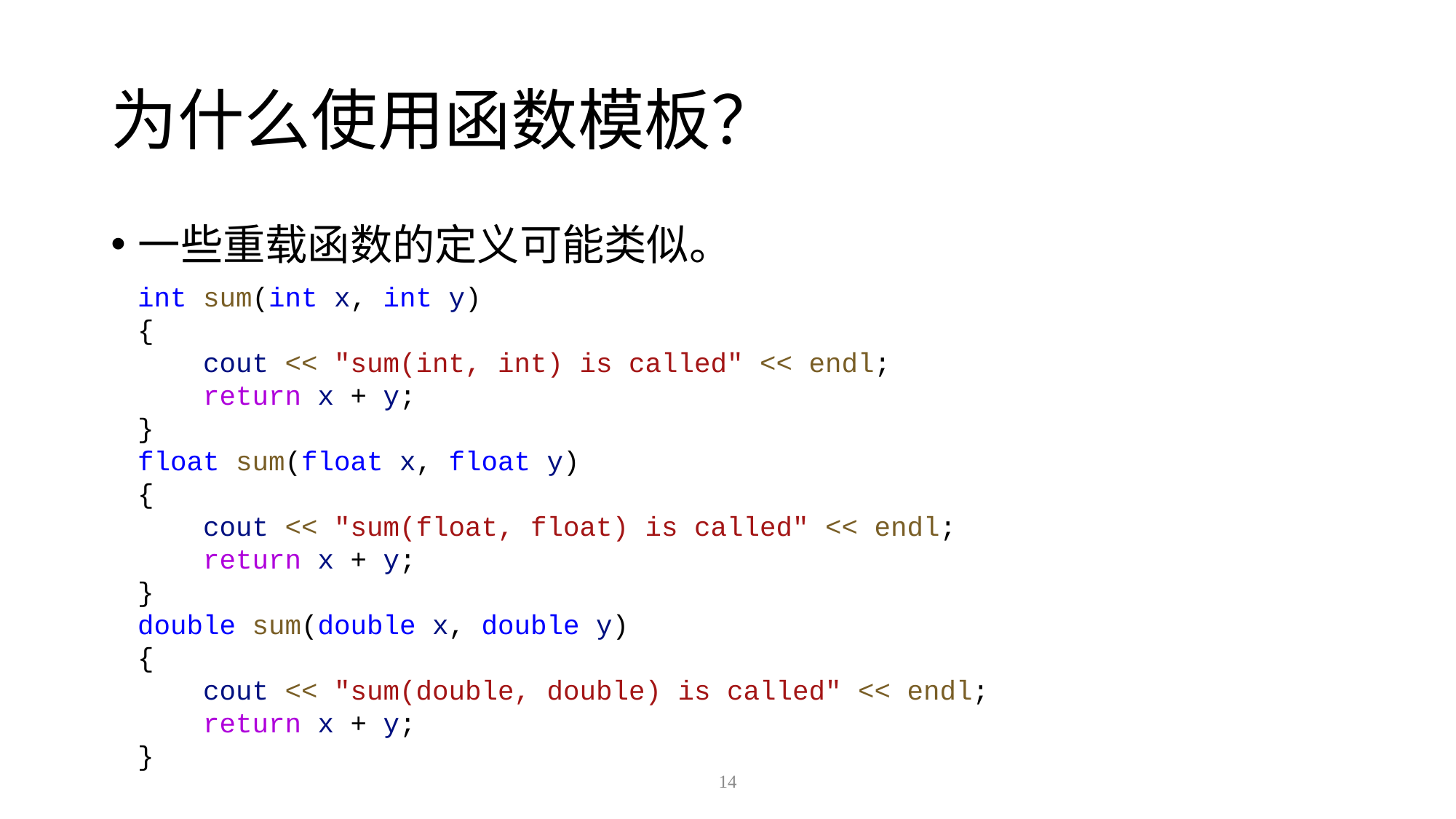

# 为什么使用函数模板？
一些重载函数的定义可能类似。

int sum(int x, int y)
{
    cout << "sum(int, int) is called" << endl;
    return x + y;
}
float sum(float x, float y)
{
    cout << "sum(float, float) is called" << endl;
    return x + y;
}
double sum(double x, double y)
{
    cout << "sum(double, double) is called" << endl;
    return x + y;
}
14